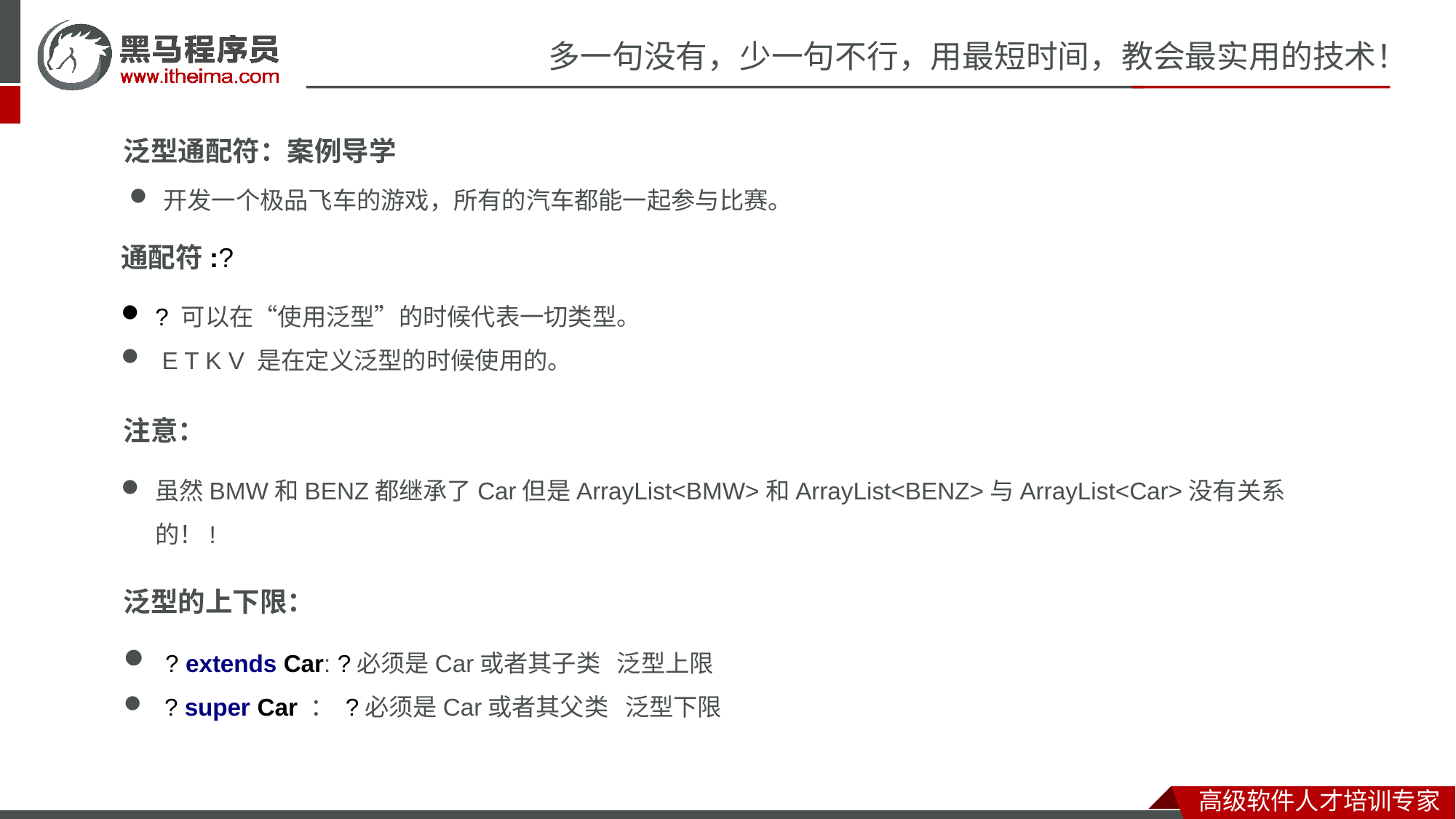

泛型通配符：案例导学
开发一个极品飞车的游戏，所有的汽车都能一起参与比赛。
通配符:?
? 可以在“使用泛型”的时候代表一切类型。
 E T K V 是在定义泛型的时候使用的。
注意：
虽然BMW和BENZ都继承了Car但是ArrayList<BMW>和ArrayList<BENZ>与ArrayList<Car>没有关系的！!
泛型的上下限：
 ? extends Car: ?必须是Car或者其子类   泛型上限
 ? super Car ： ?必须是Car或者其父类   泛型下限